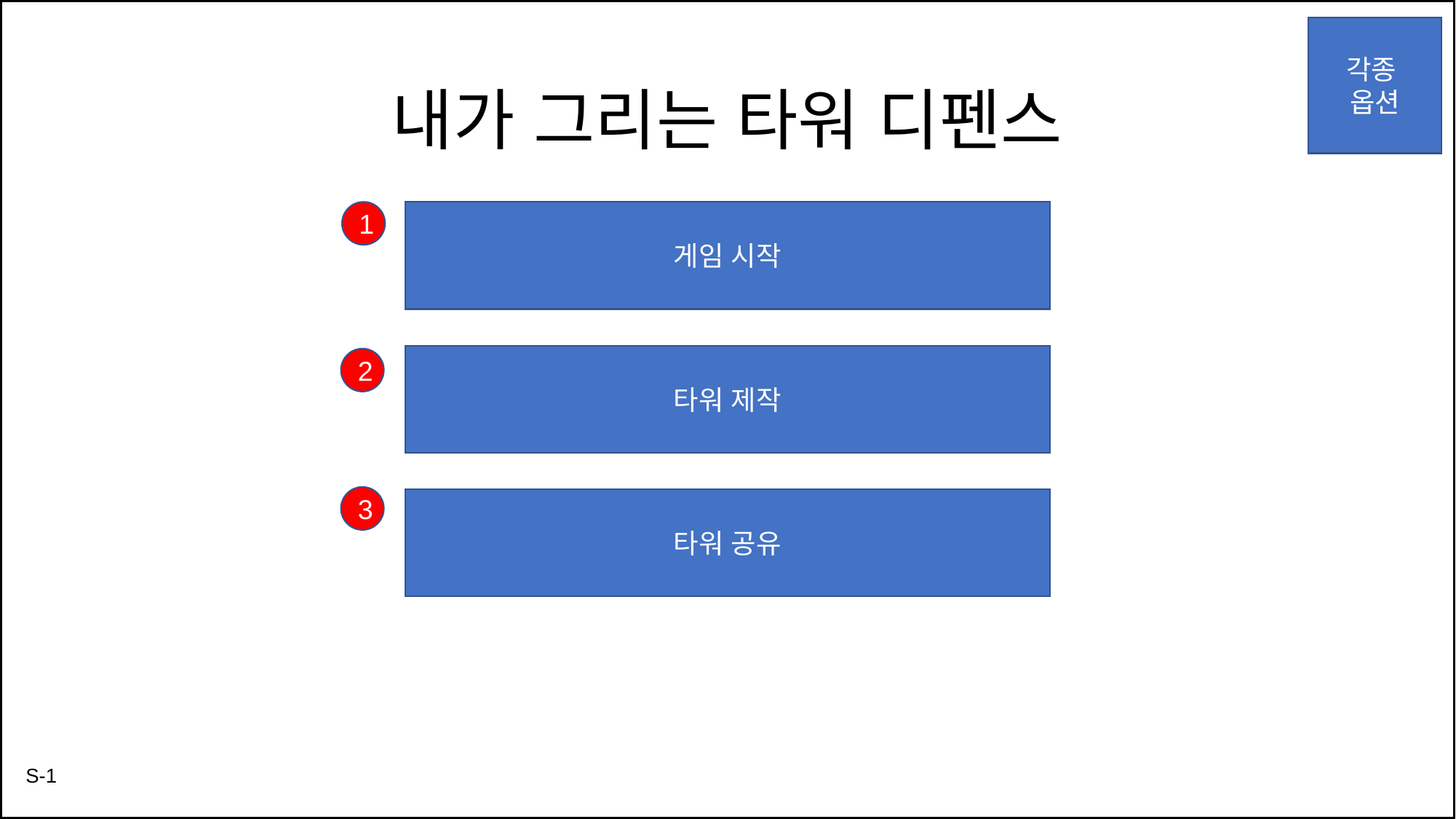

각종
옵션
# 내가 그리는 타워 디펜스
1
게임 시작
타워 제작
2
3
타워 공유
S-1